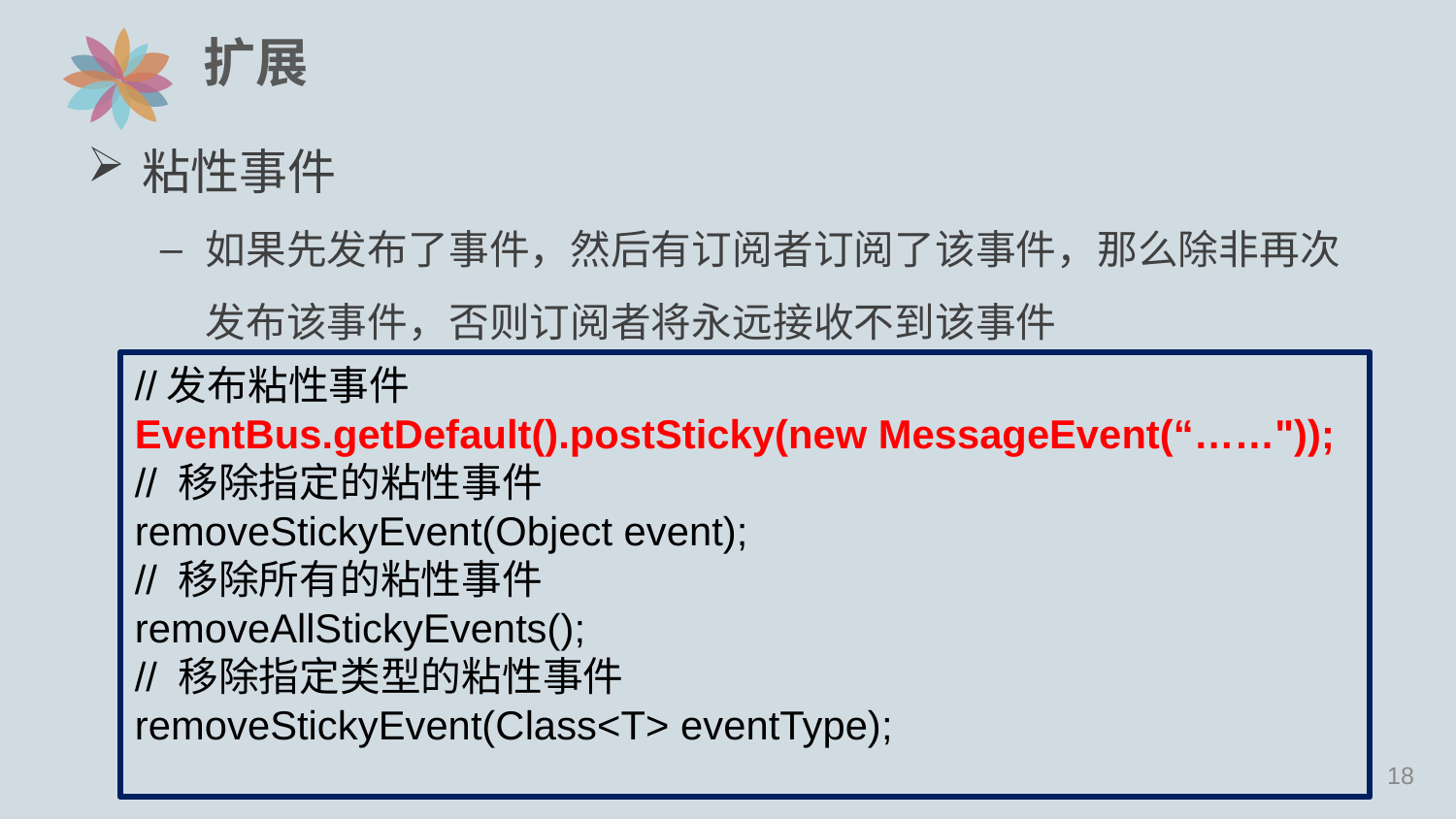

# 扩展
粘性事件
如果先发布了事件，然后有订阅者订阅了该事件，那么除非再次发布该事件，否则订阅者将永远接收不到该事件
//发布粘性事件
EventBus.getDefault().postSticky(new MessageEvent(“……"));
// 移除指定的粘性事件
removeStickyEvent(Object event);
// 移除所有的粘性事件
removeAllStickyEvents();
// 移除指定类型的粘性事件
removeStickyEvent(Class<T> eventType);
18